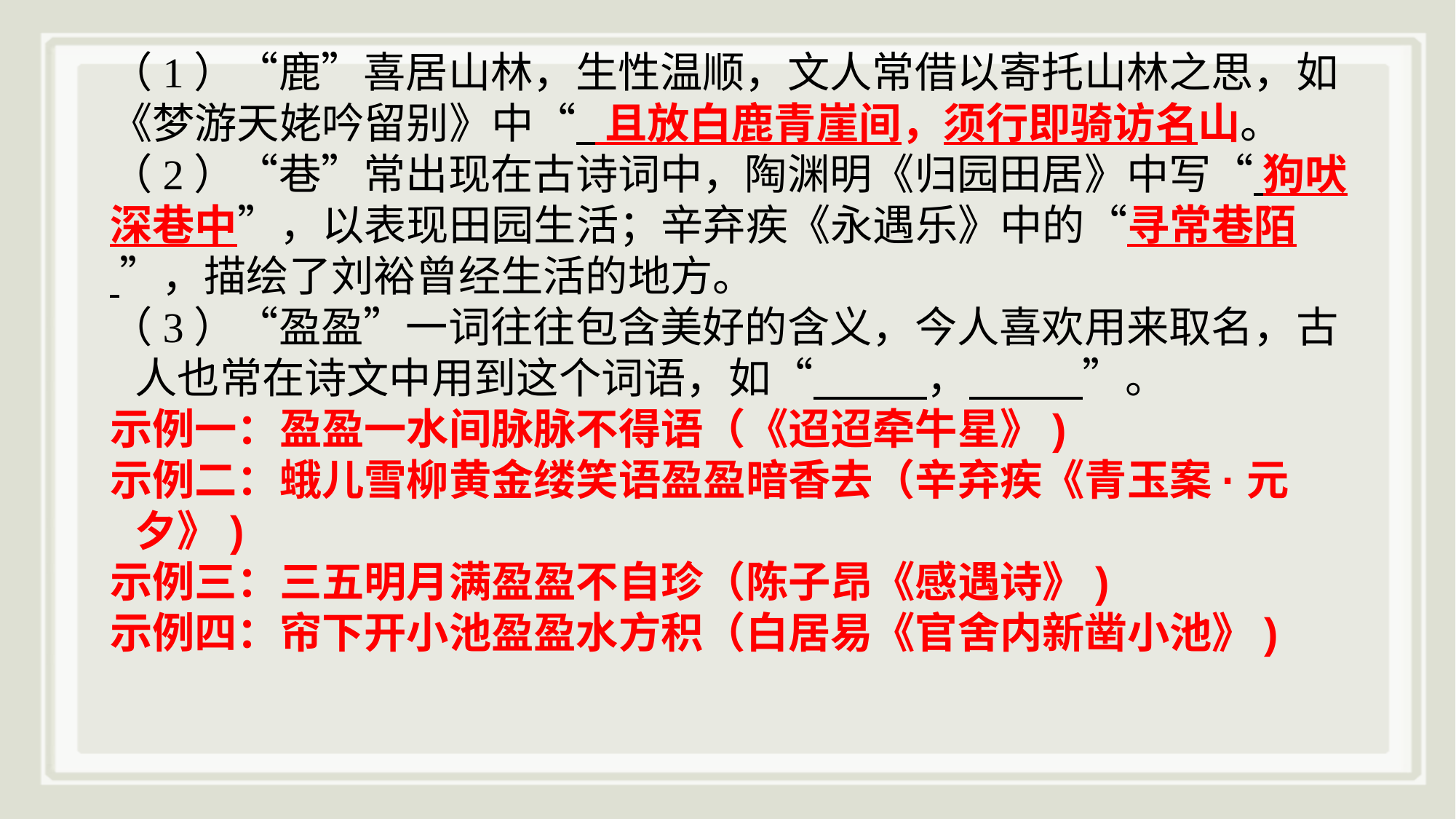

（1）“鹿”喜居山林，生性温顺，文人常借以寄托山林之思，如《梦游天姥吟留别》中“   且放白鹿青崖间，须行即骑访名山。（2）“巷”常出现在古诗词中，陶渊明《归园田居》中写“ 狗吠深巷中”，以表现田园生活；辛弃疾《永遇乐》中的“寻常巷陌 ”，描绘了刘裕曾经生活的地方。（3）“盈盈”一词往往包含美好的含义，今人喜欢用来取名，古人也常在诗文中用到这个词语，如“            ，            ”。
示例一：盈盈一水间脉脉不得语（《迢迢牵牛星》)示例二：蛾儿雪柳黄金缕笑语盈盈暗香去（辛弃疾《青玉案·元夕》)示例三：三五明月满盈盈不自珍（陈子昂《感遇诗》)示例四：帘下开小池盈盈水方积（白居易《官舍内新凿小池》)